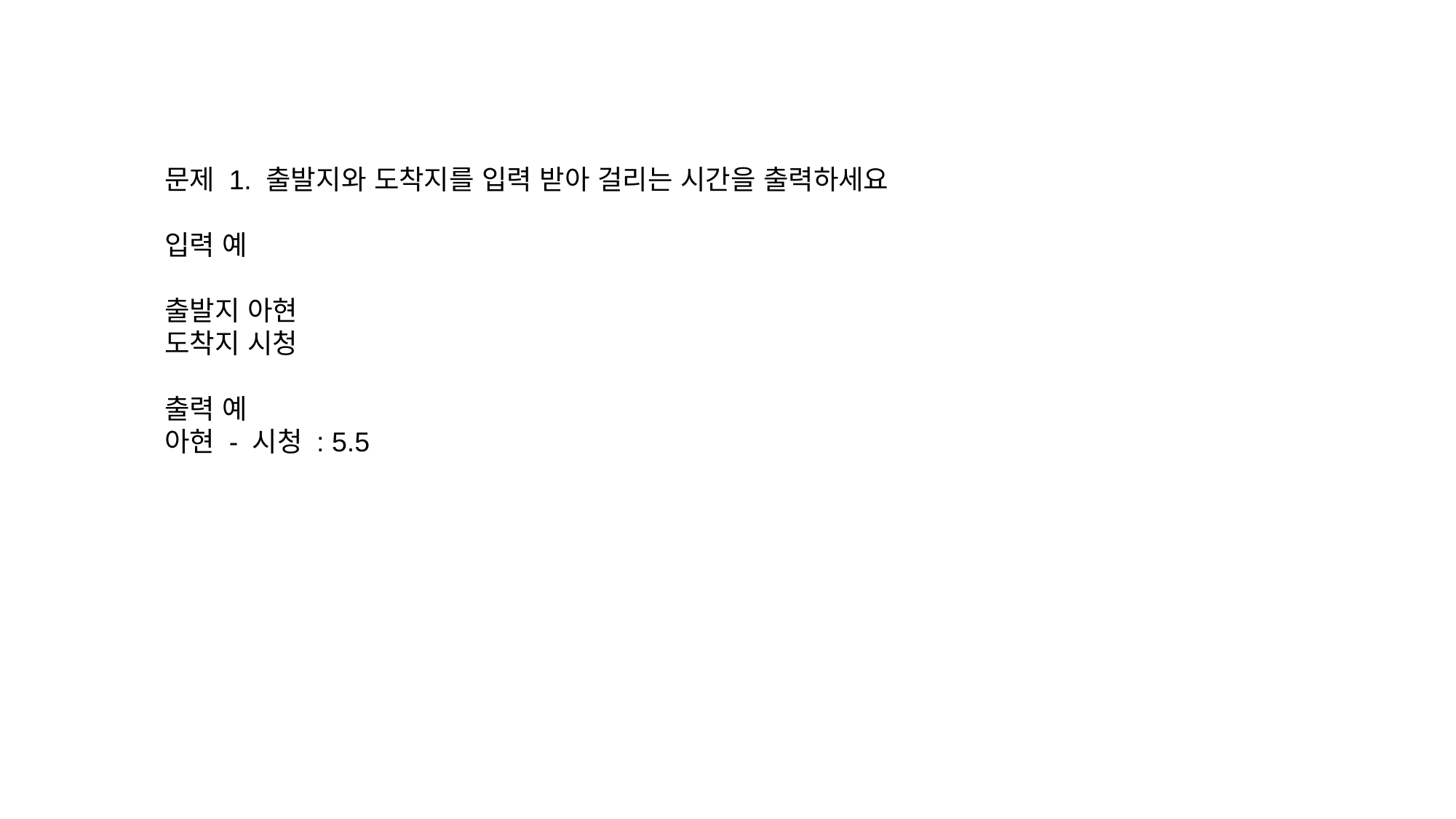

문제 1. 출발지와 도착지를 입력 받아 걸리는 시간을 출력하세요

입력 예

출발지 아현
도착지 시청

출력 예
아현 - 시청 : 5.5